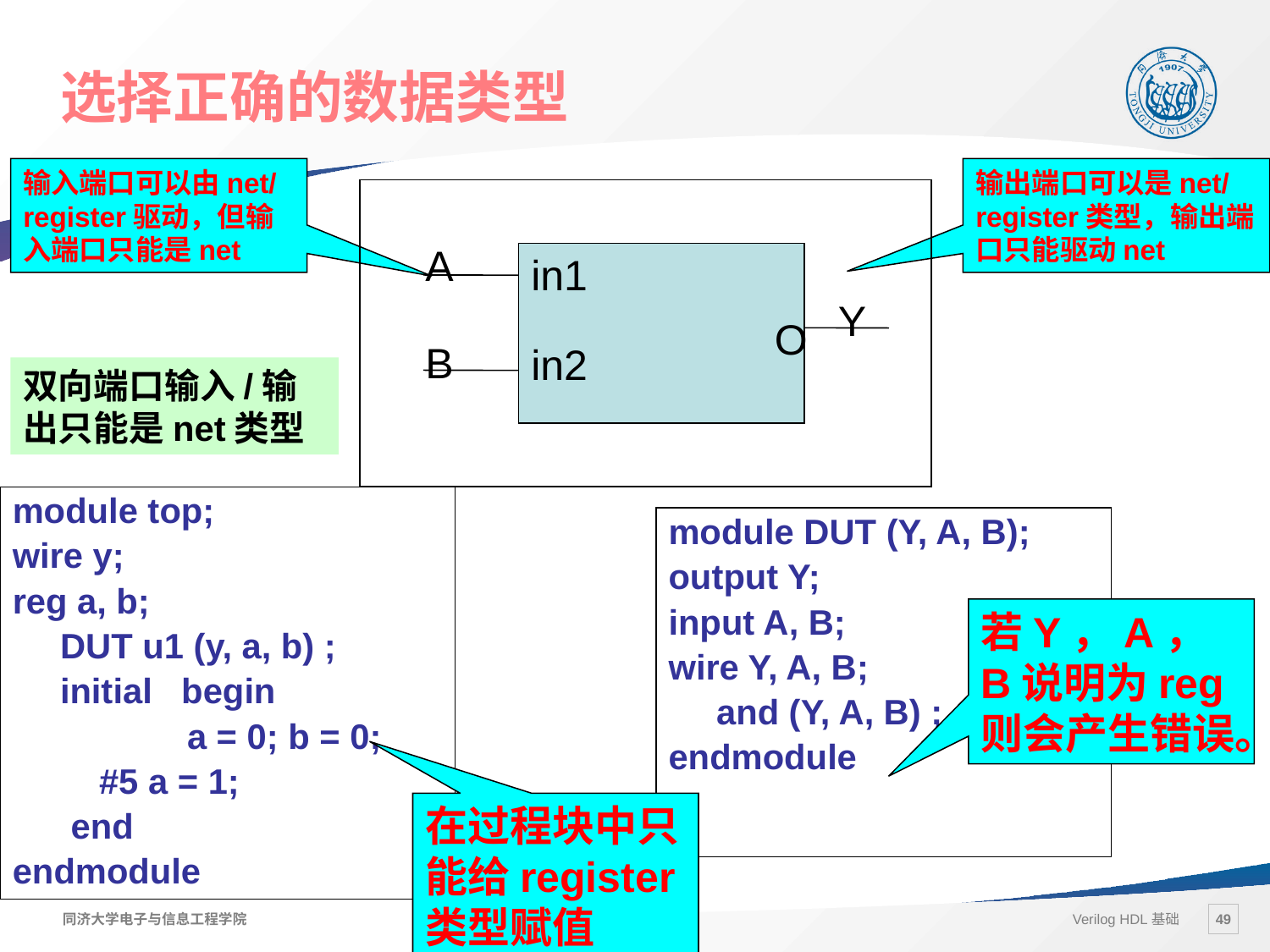

# 选择正确的数据类型
输入端口可以由net/register驱动，但输入端口只能是net
输出端口可以是net/register类型，输出端口只能驱动net

A
in1

Y
O

B
in2
双向端口输入/输出只能是net类型

module top;
wire y;
reg a, b;
	DUT u1 (y, a, b) ;
	initial   begin
		a = 0; b = 0;
	    #5 a = 1;
      end
endmodule
module DUT (Y, A, B);
output Y;
input A, B;
wire Y, A, B;
	and (Y, A, B) ;
endmodule
若Y，A，B说明为reg则会产生错误。
在过程块中只能给register类型赋值